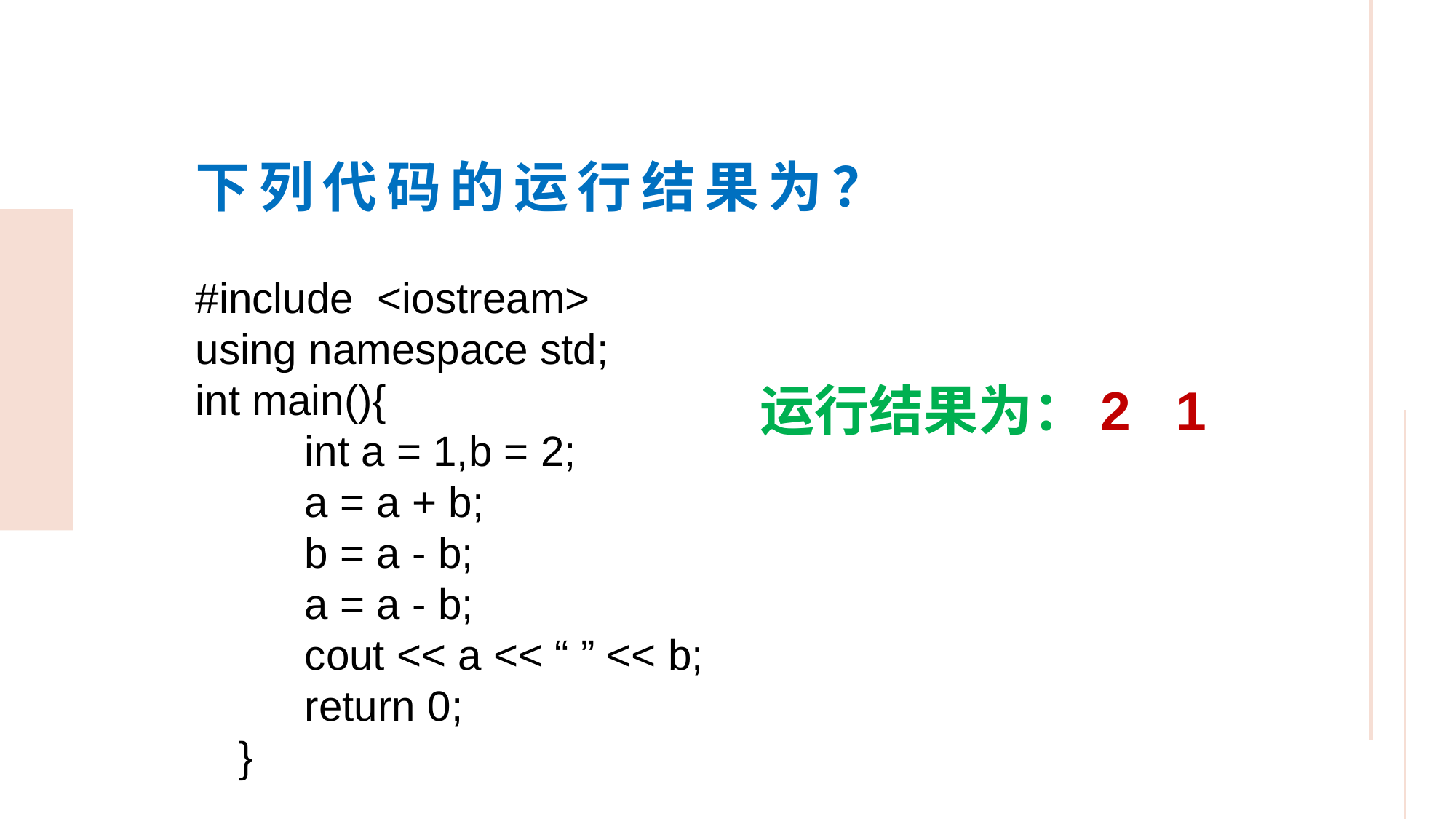

下列代码的运行结果为？
#include  <iostream>
using namespace std;
int main(){
	int a = 1,b = 2;
	a = a + b;
	b = a - b;
	a = a - b;
 	cout << a << “ ” << b;
	return 0;
 }
运行结果为：2   1